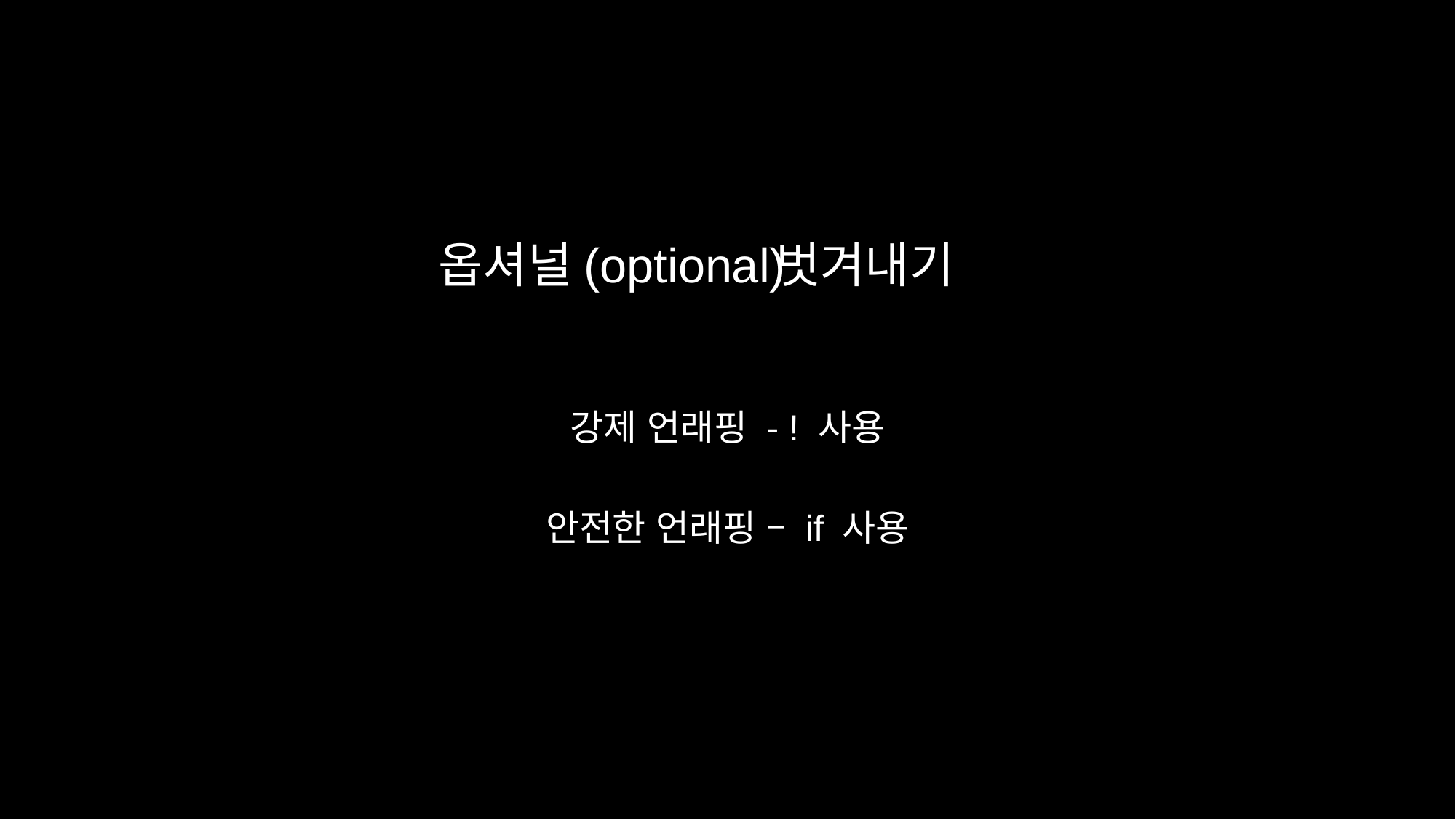

옵셔널(optional)
벗겨내기
강제 언래핑 - ! 사용
안전한 언래핑 – if 사용